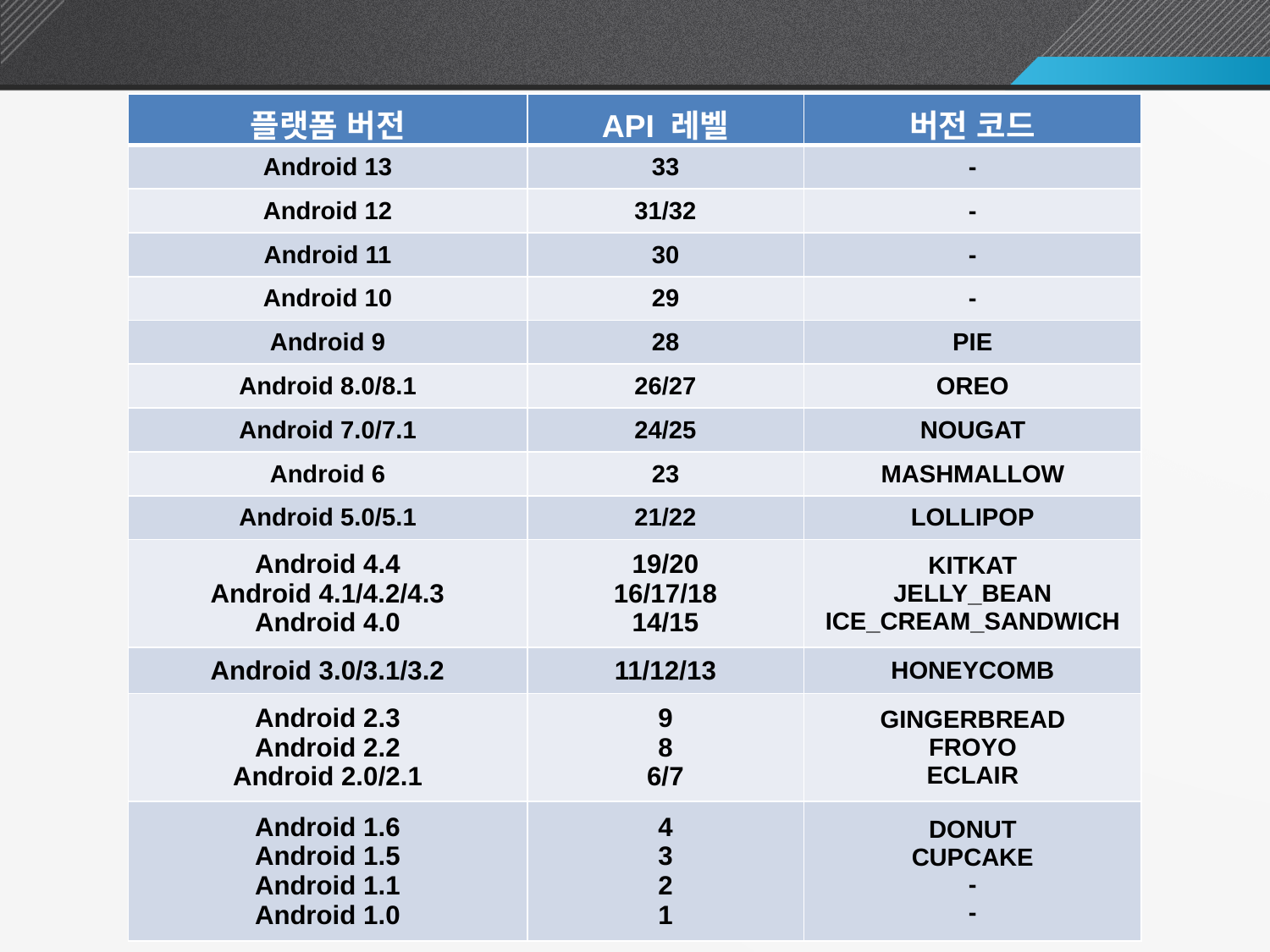

안드로이드 플랫폼 버전과 API 레벨
| 플랫폼 버전 | API 레벨 | 버전 코드 |
| --- | --- | --- |
| Android 13 | 33 | - |
| Android 12 | 31/32 | - |
| Android 11 | 30 | - |
| Android 10 | 29 | - |
| Android 9 | 28 | PIE |
| Android 8.0/8.1 | 26/27 | OREO |
| Android 7.0/7.1 | 24/25 | NOUGAT |
| Android 6 | 23 | MASHMALLOW |
| Android 5.0/5.1 | 21/22 | LOLLIPOP |
| Android 4.4 Android 4.1/4.2/4.3 Android 4.0 | 19/20 16/17/18 14/15 | KITKAT JELLY\_BEAN ICE\_CREAM\_SANDWICH |
| Android 3.0/3.1/3.2 | 11/12/13 | HONEYCOMB |
| Android 2.3 Android 2.2 Android 2.0/2.1 | 9 8 6/7 | GINGERBREAD FROYO ECLAIR |
| Android 1.6 Android 1.5 Android 1.1 Android 1.0 | 4 3 2 1 | DONUT CUPCAKE - - |